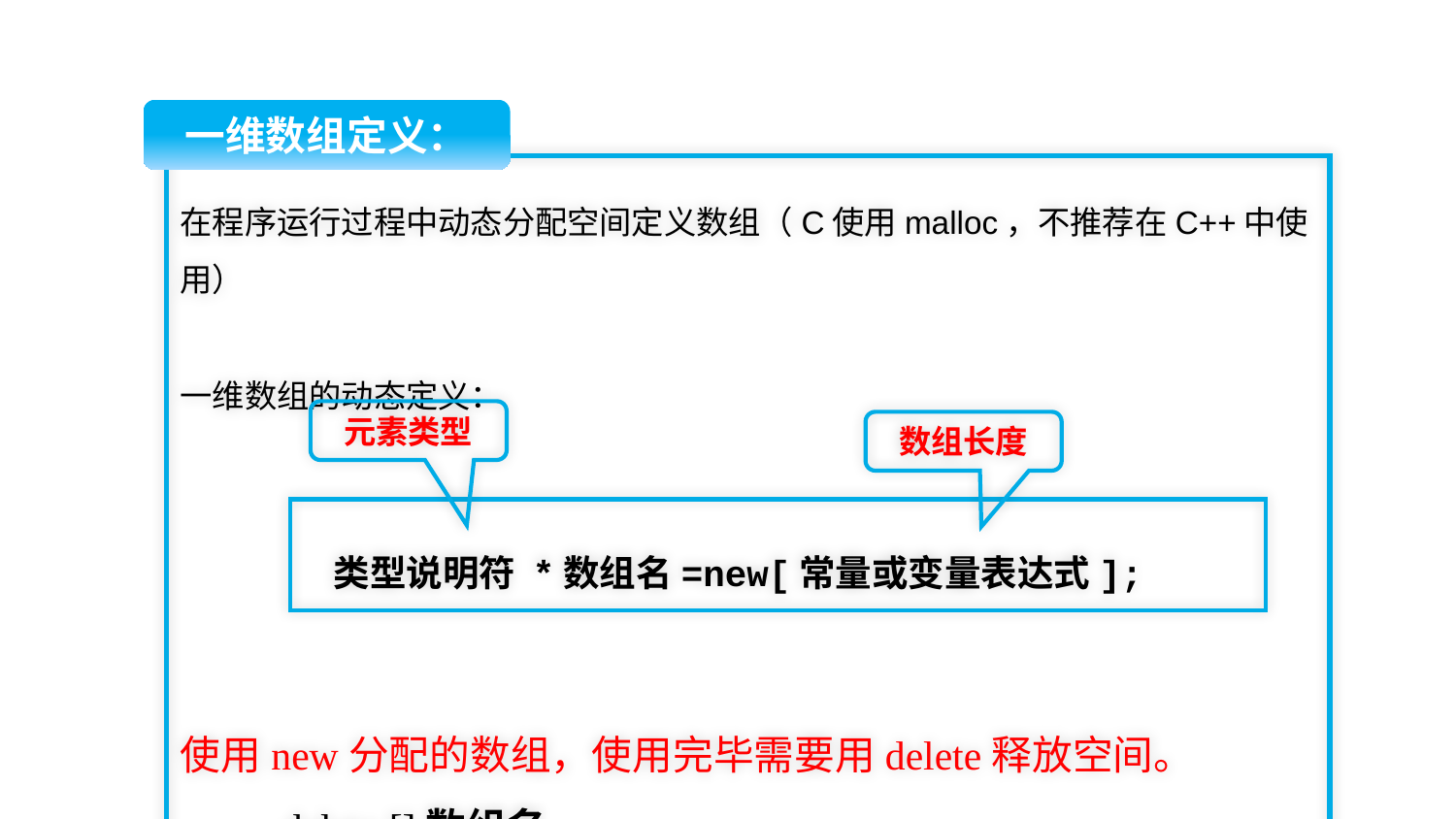

一维数组定义：

在程序运行过程中动态分配空间定义数组（C使用malloc，不推荐在C++中使用）

一维数组的动态定义：

使用new分配的数组，使用完毕需要用delete释放空间。
          delete []数组名
元素类型
数组长度
   类型说明符 *数组名=new[常量或变量表达式];